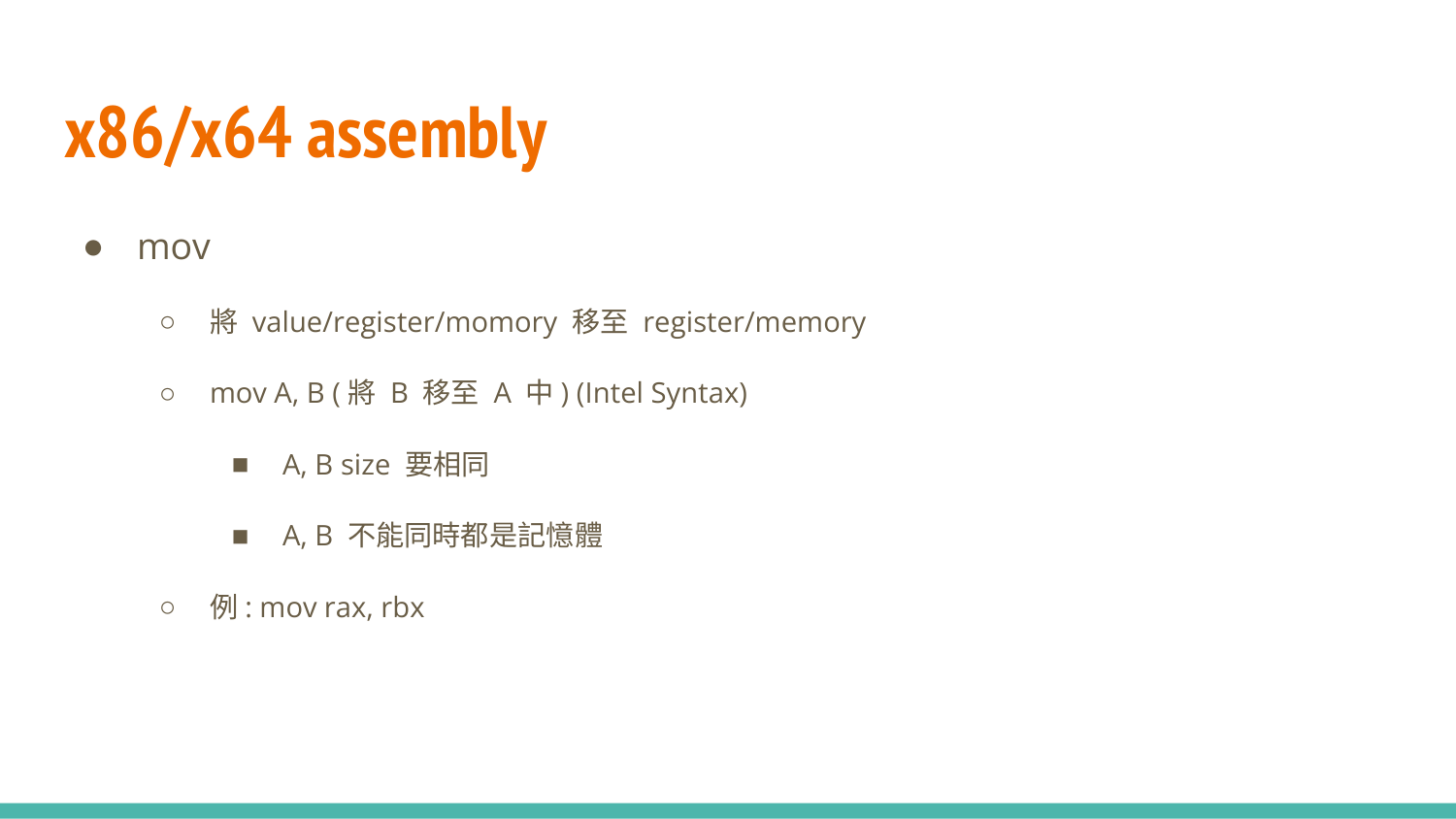

# x86/x64 assembly
mov
將 value/register/momory 移至 register/memory
mov A, B (將 B 移至 A 中) (Intel Syntax)
A, B size 要相同
A, B 不能同時都是記憶體
例: mov rax, rbx